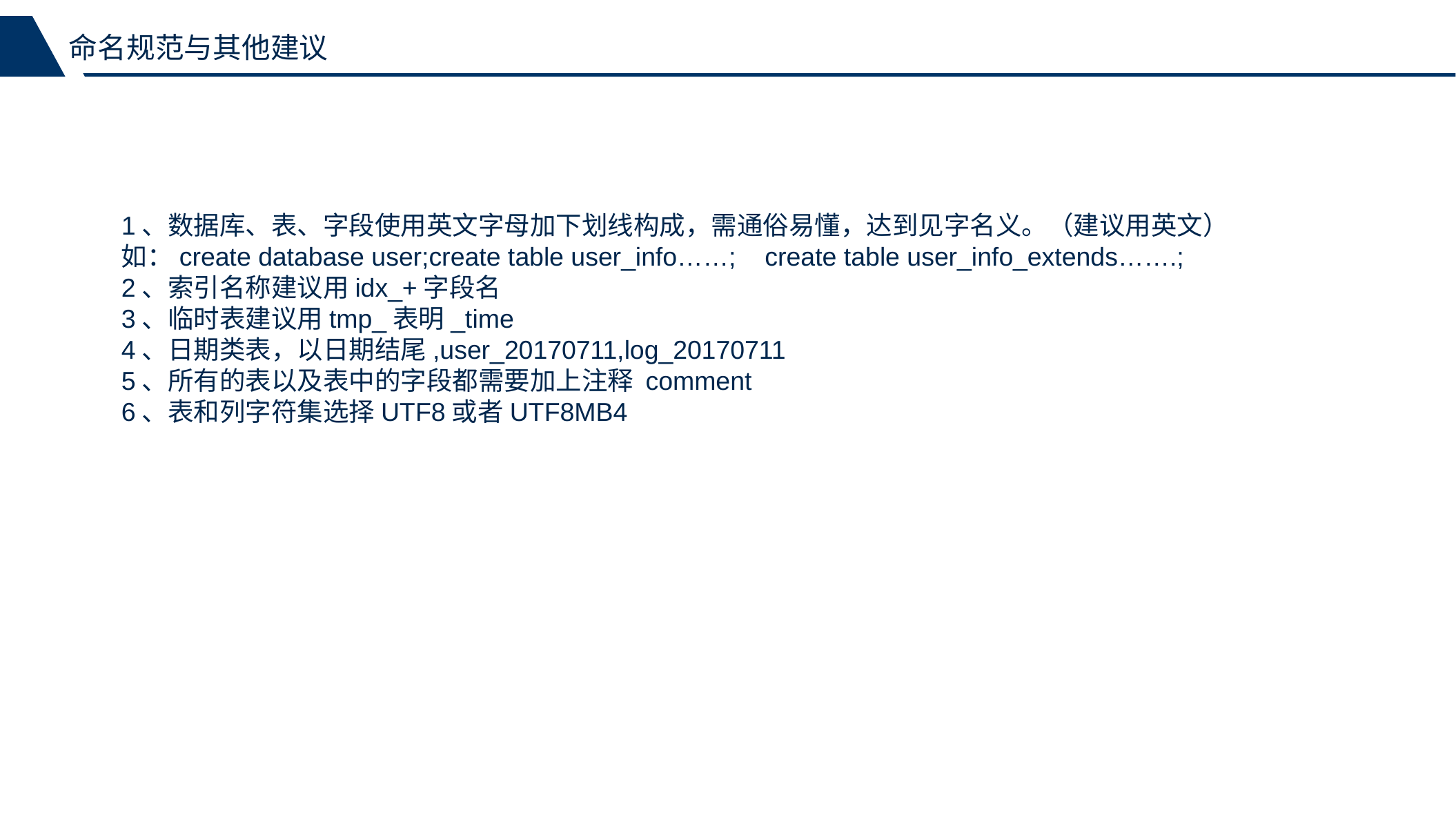

命名规范与其他建议

1、数据库、表、字段使用英文字母加下划线构成，需通俗易懂，达到见字名义。（建议用英文）
如：create database user;create table user_info……;    create table user_info_extends…….;
2、索引名称建议用idx_+字段名
3、临时表建议用tmp_表明_time
4、日期类表，以日期结尾,user_20170711,log_20170711
5、所有的表以及表中的字段都需要加上注释 comment
6、表和列字符集选择UTF8或者UTF8MB4